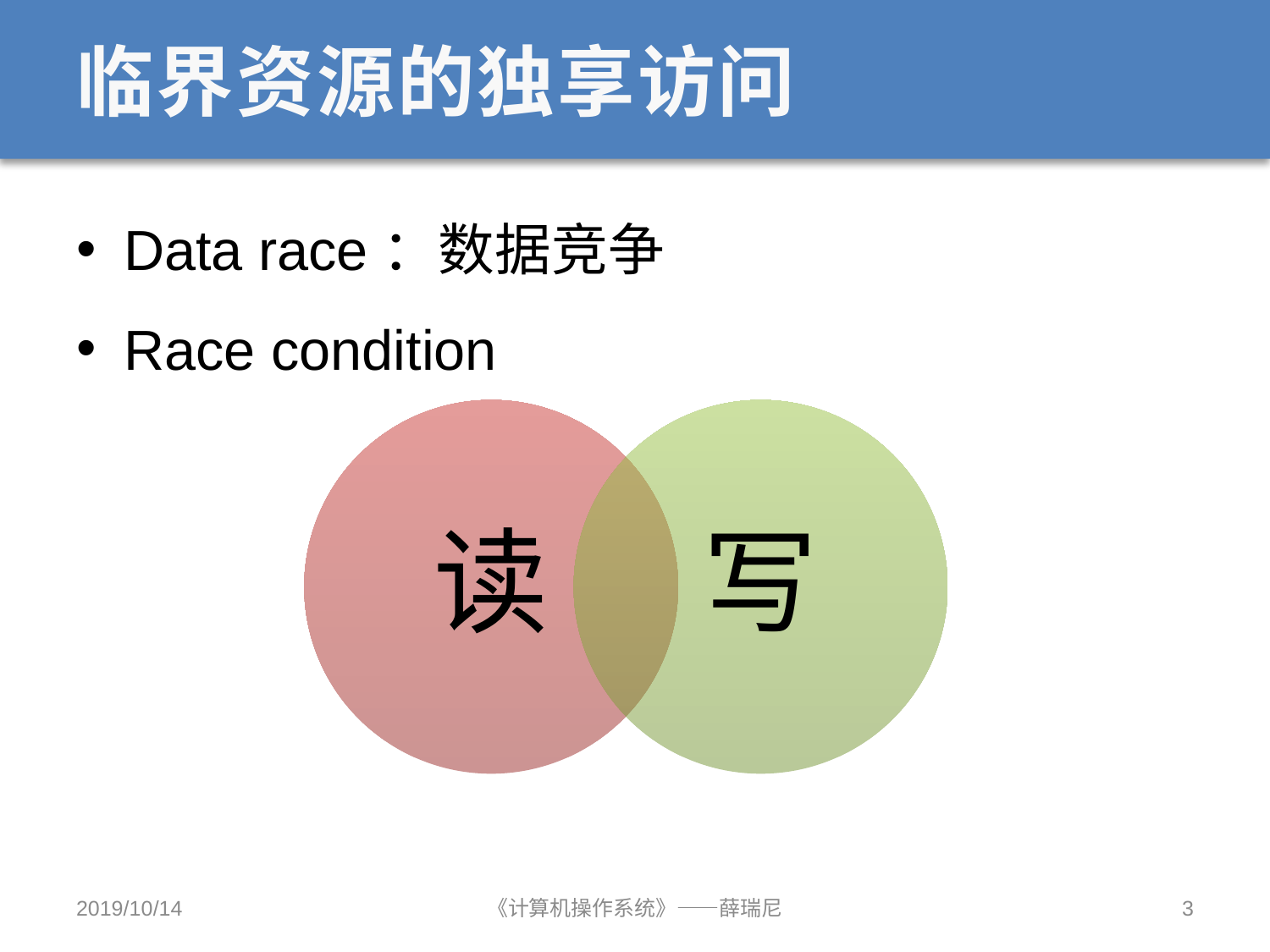

# 临界资源的独享访问
Data race：数据竞争
Race condition
读
写
2019/10/14
《计算机操作系统》——薛瑞尼
3